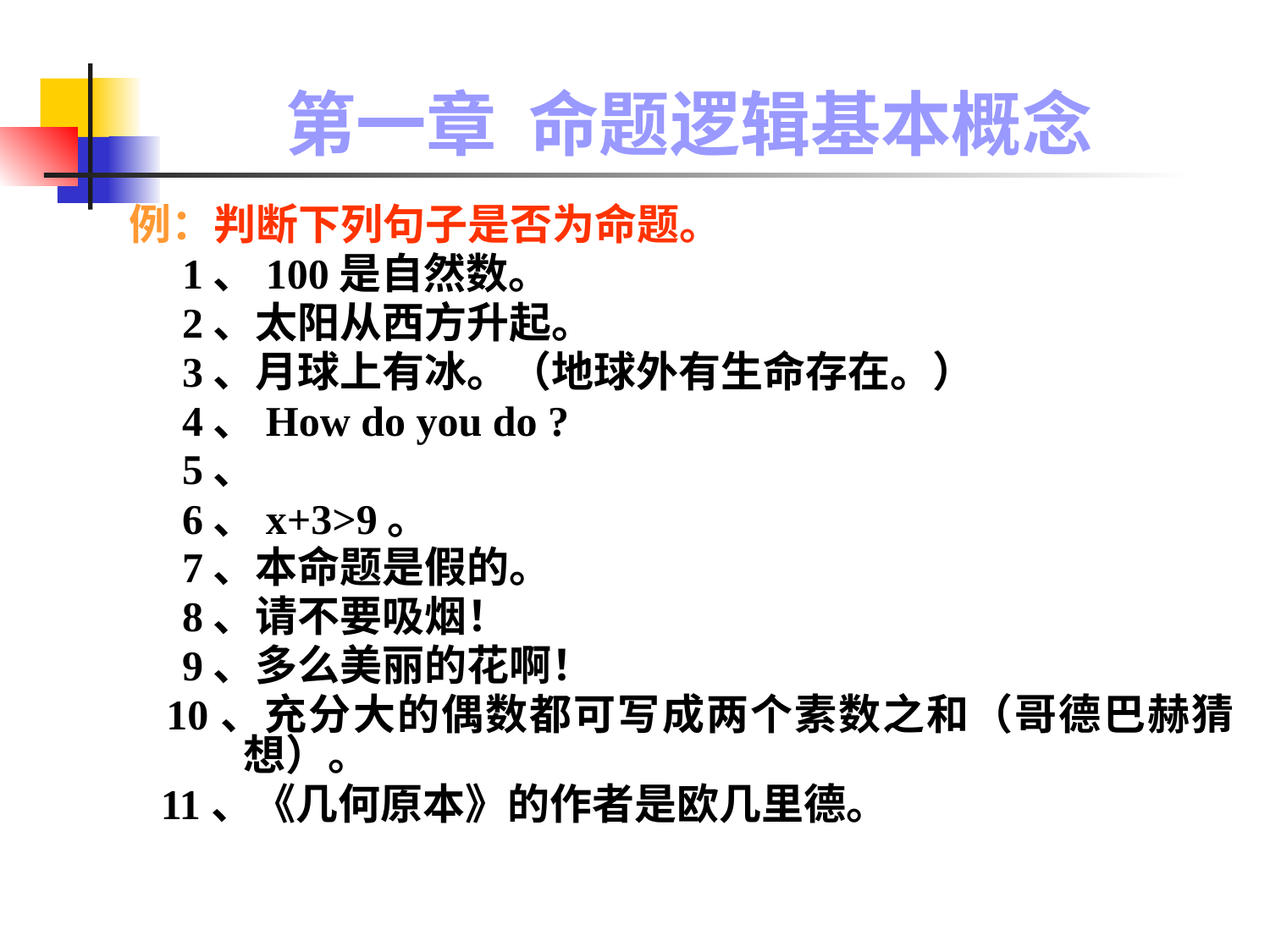

# 第一章  命题逻辑基本概念
例：判断下列句子是否为命题。
     1、100是自然数。
     2、太阳从西方升起。
     3、月球上有冰。（地球外有生命存在。）
     4、How do you do ?
     5、
     6、x+3>9。
     7、本命题是假的。
     8、请不要吸烟！
     9、多么美丽的花啊！
   10、充分大的偶数都可写成两个素数之和（哥德巴赫猜
       想）。
   11、《几何原本》的作者是欧几里德。